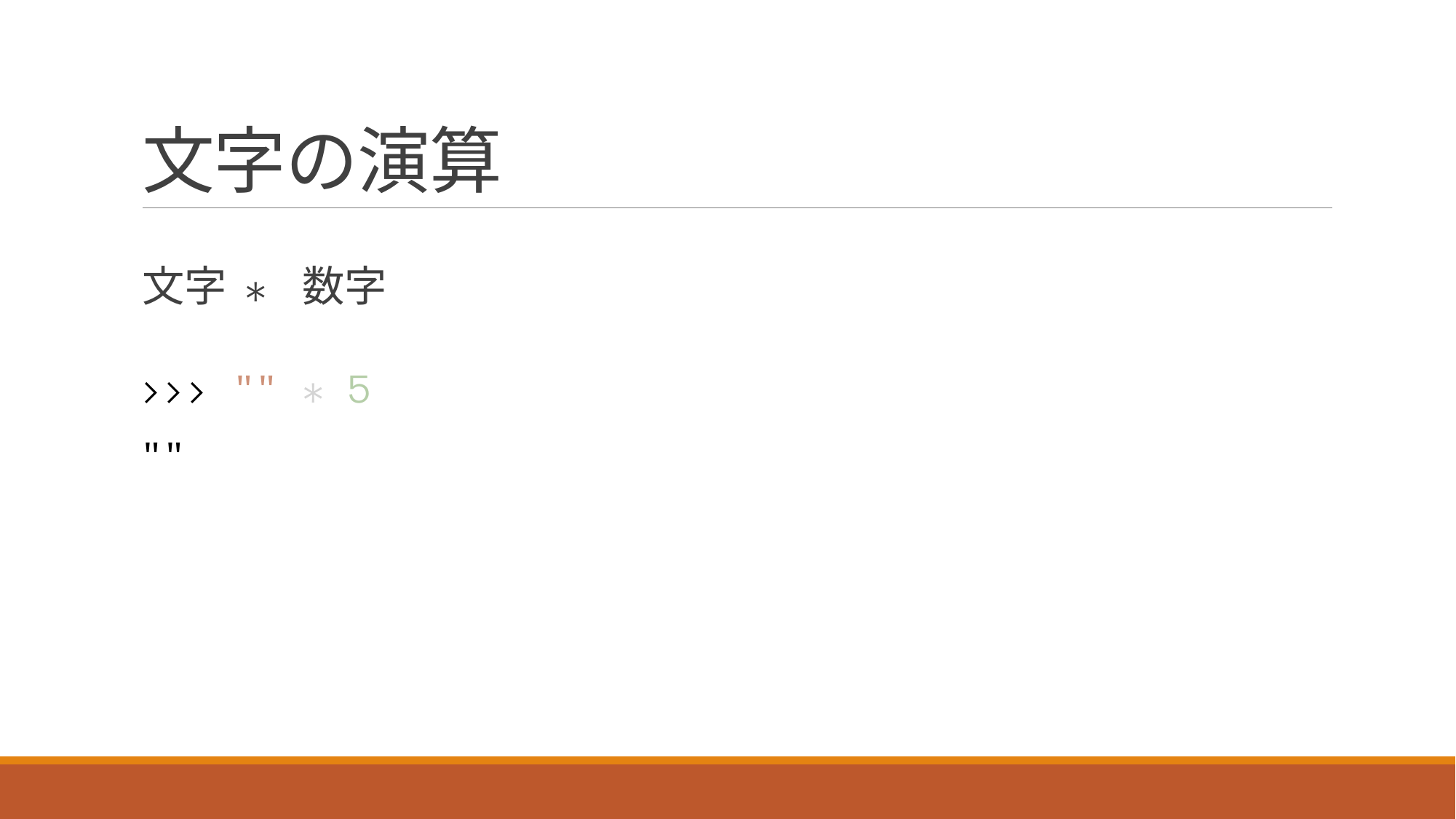

# 文字の演算

文字 * 数字

>>> "" * 5
""